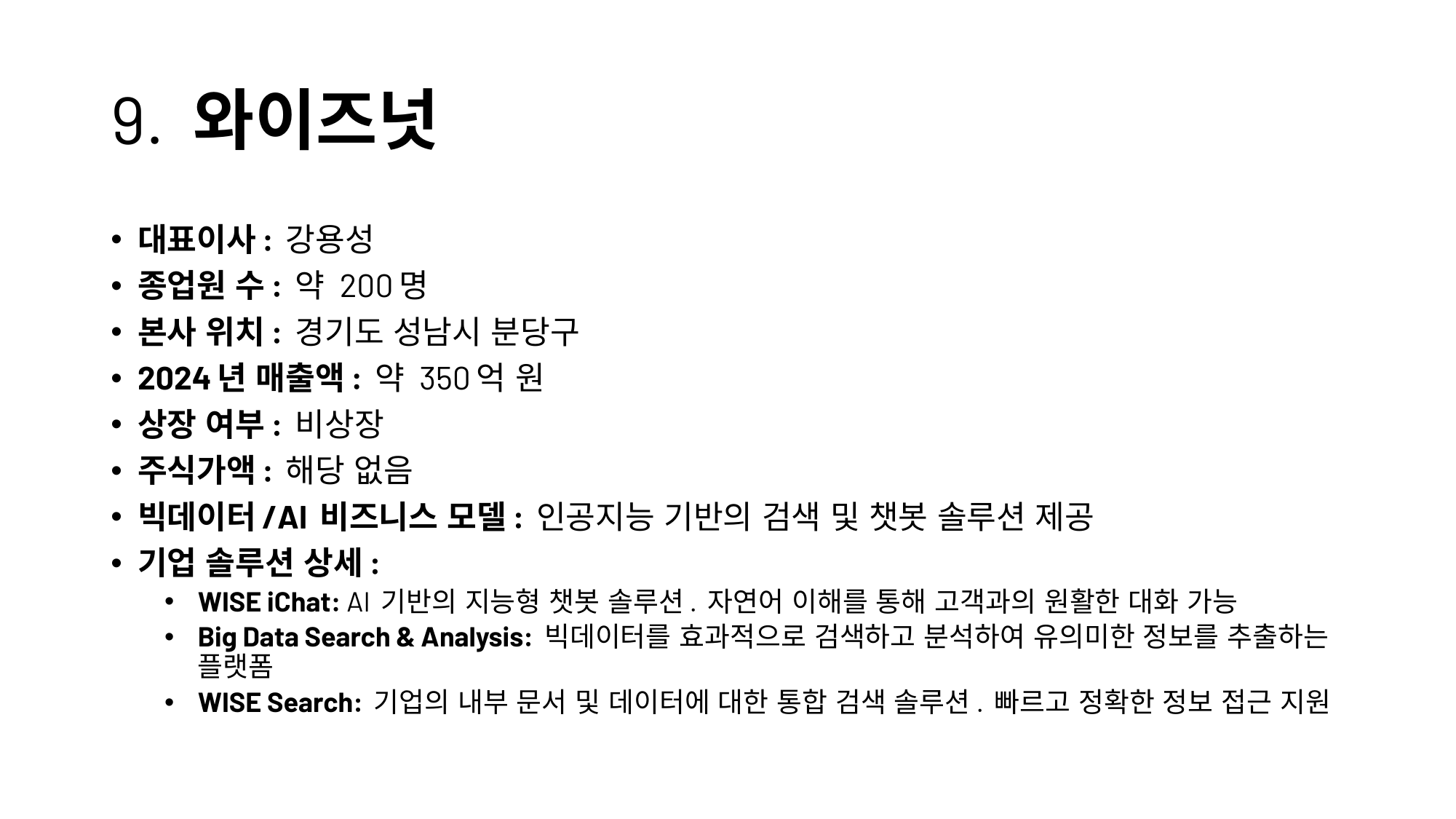

# 9. 와이즈넛
대표이사: 강용성
종업원 수: 약 200명
본사 위치: 경기도 성남시 분당구
2024년 매출액: 약 350억 원
상장 여부: 비상장
주식가액: 해당 없음
빅데이터/AI 비즈니스 모델: 인공지능 기반의 검색 및 챗봇 솔루션 제공
기업 솔루션 상세:
WISE iChat: AI 기반의 지능형 챗봇 솔루션. 자연어 이해를 통해 고객과의 원활한 대화 가능
Big Data Search & Analysis: 빅데이터를 효과적으로 검색하고 분석하여 유의미한 정보를 추출하는 플랫폼
WISE Search: 기업의 내부 문서 및 데이터에 대한 통합 검색 솔루션. 빠르고 정확한 정보 접근 지원